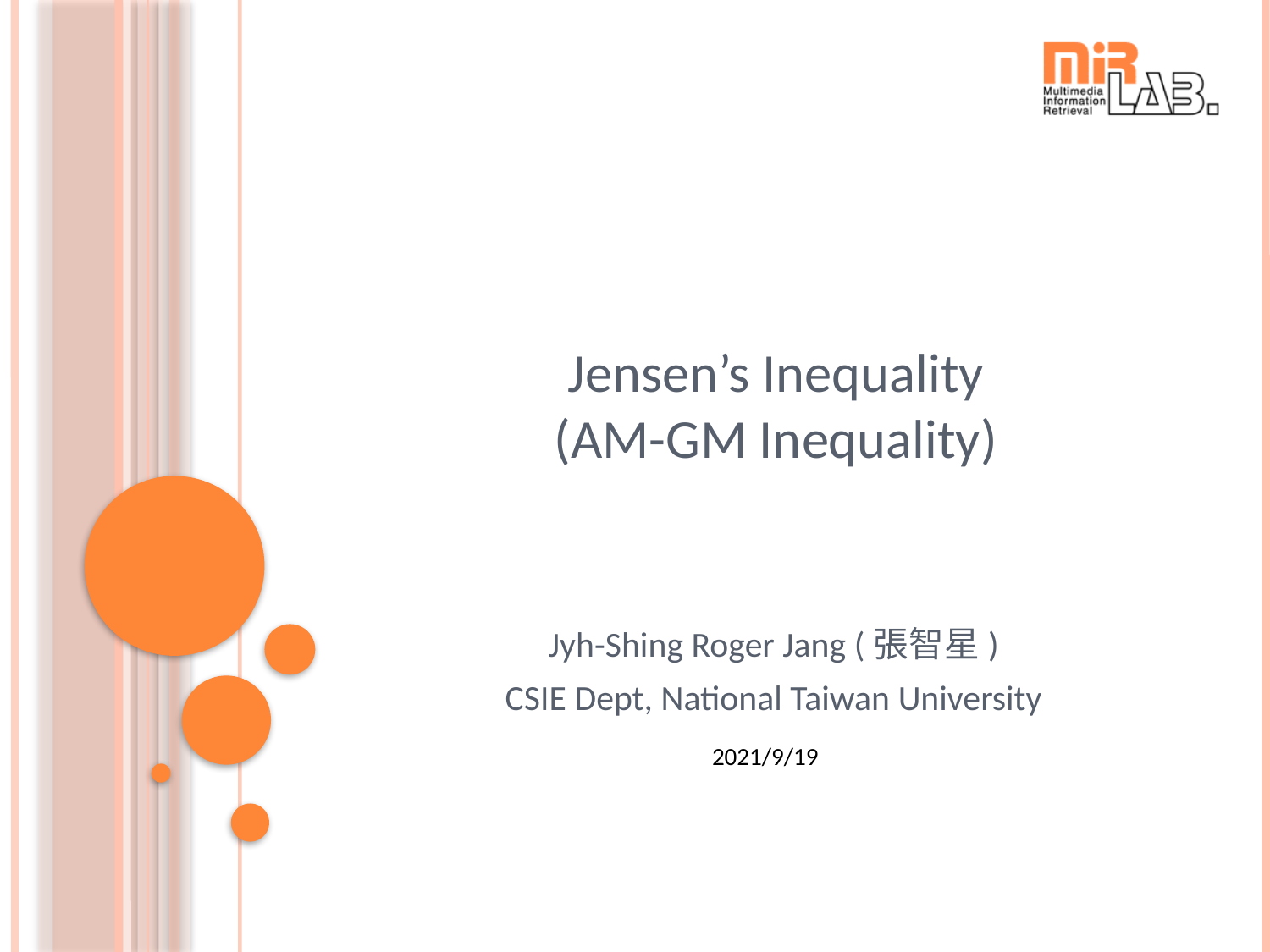

# Jensen’s Inequality (AM-GM Inequality)
Jyh-Shing Roger Jang (張智星)
CSIE Dept, National Taiwan University

2021/9/19